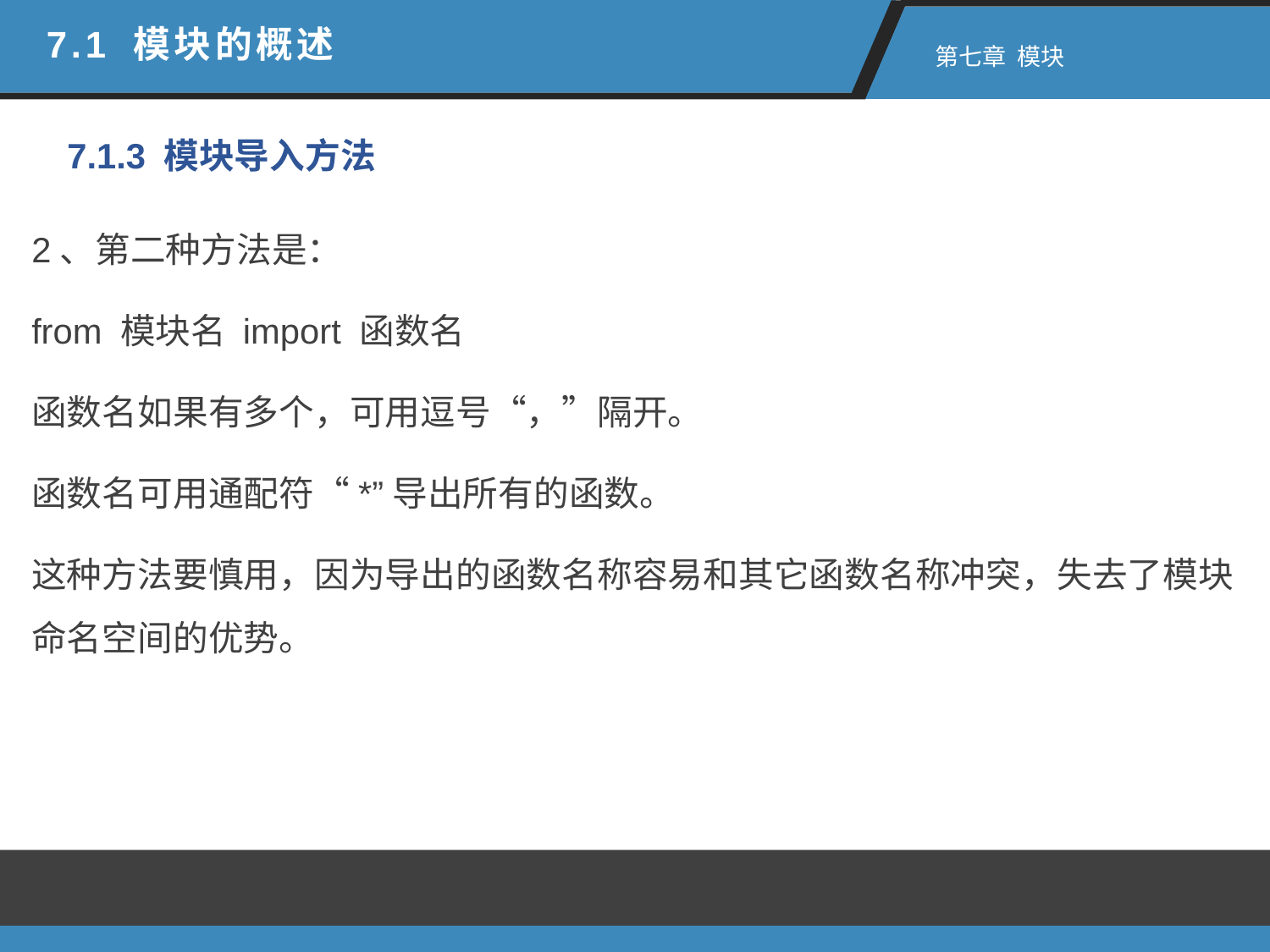

7.1 模块的概述
  第七章  模块
7.1.3 模块导入方法
2、第二种方法是：
from 模块名 import 函数名
函数名如果有多个，可用逗号“，”隔开。
函数名可用通配符“*”导出所有的函数。
这种方法要慎用，因为导出的函数名称容易和其它函数名称冲突，失去了模块命名空间的优势。